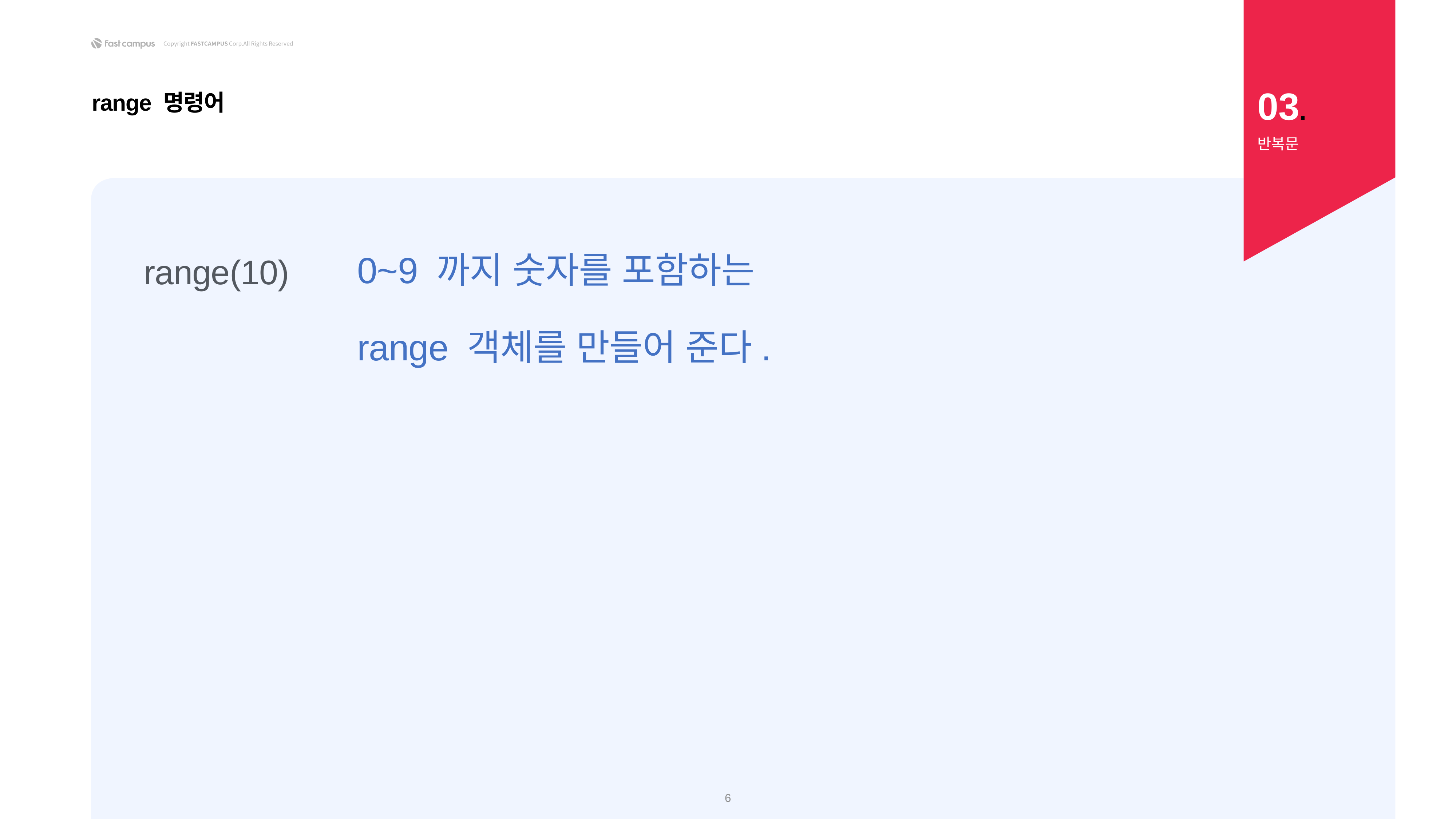

03.
range 명령어
반복문
0~9 까지 숫자를 포함하는
range 객체를 만들어 준다.
range(10)
6